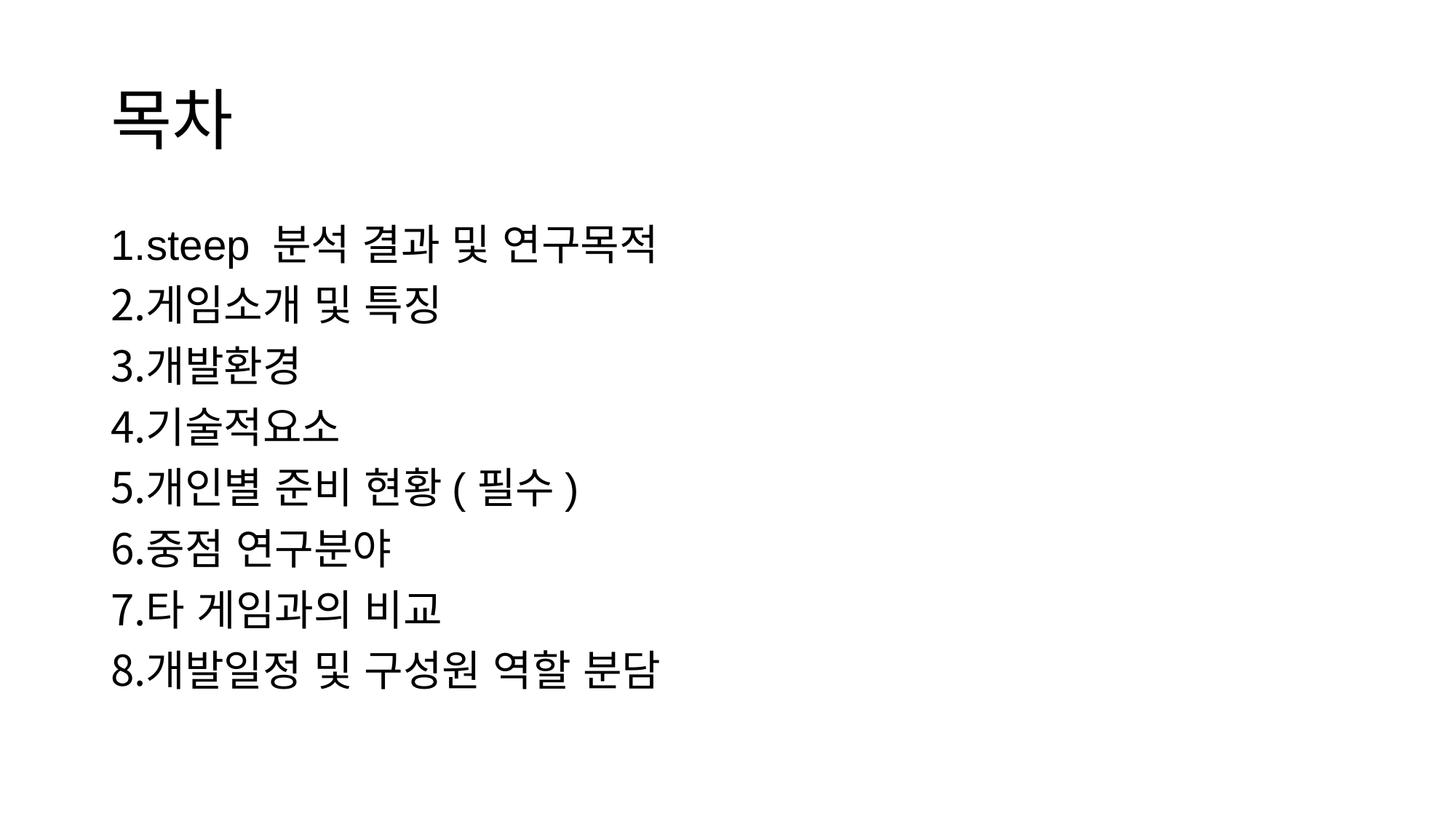

# 목차
steep 분석 결과 및 연구목적
게임소개 및 특징
개발환경
기술적요소
개인별 준비 현황(필수)
중점 연구분야
타 게임과의 비교
개발일정 및 구성원 역할 분담